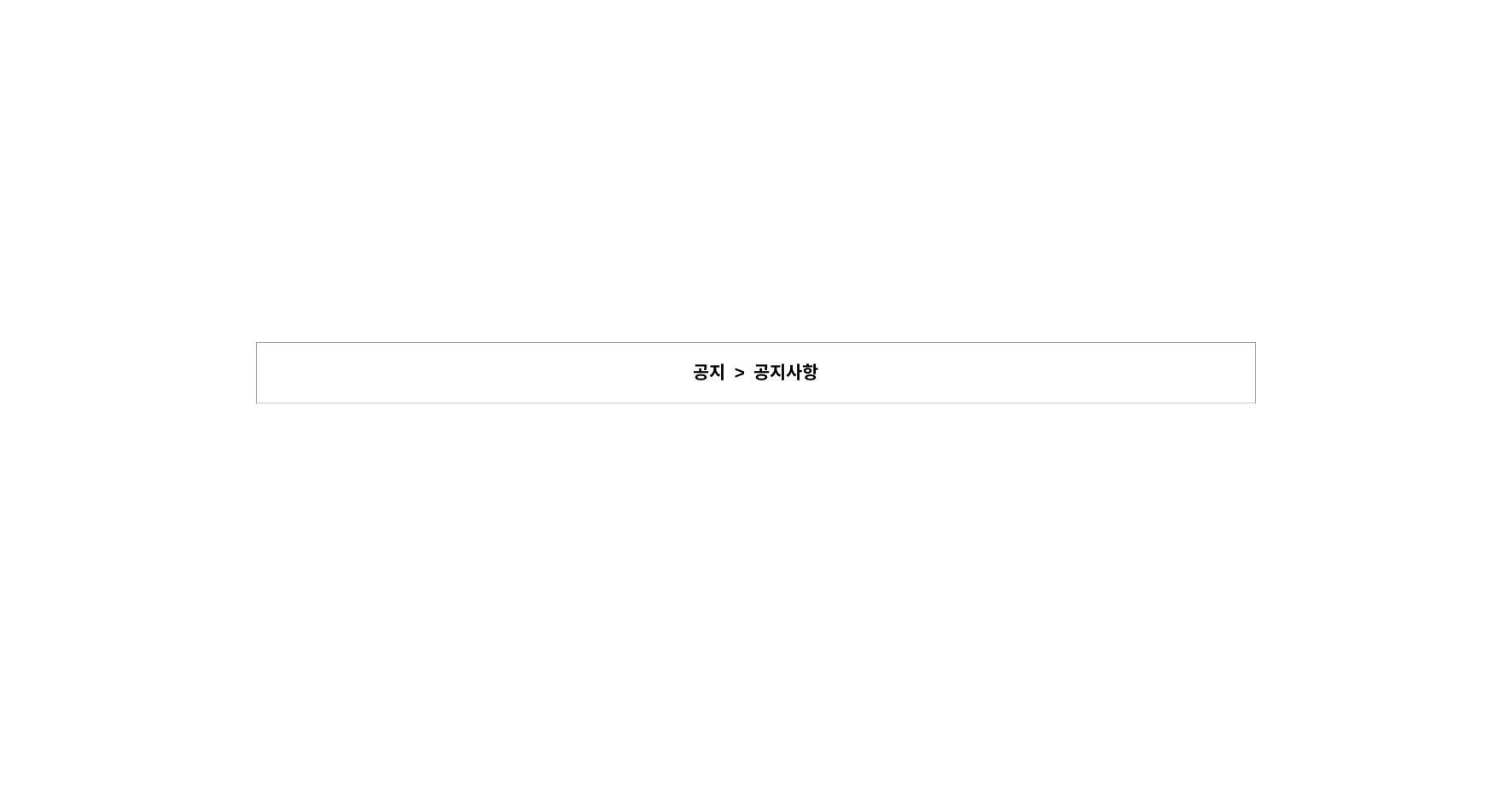

| 공지 > 공지사항 |
| --- |